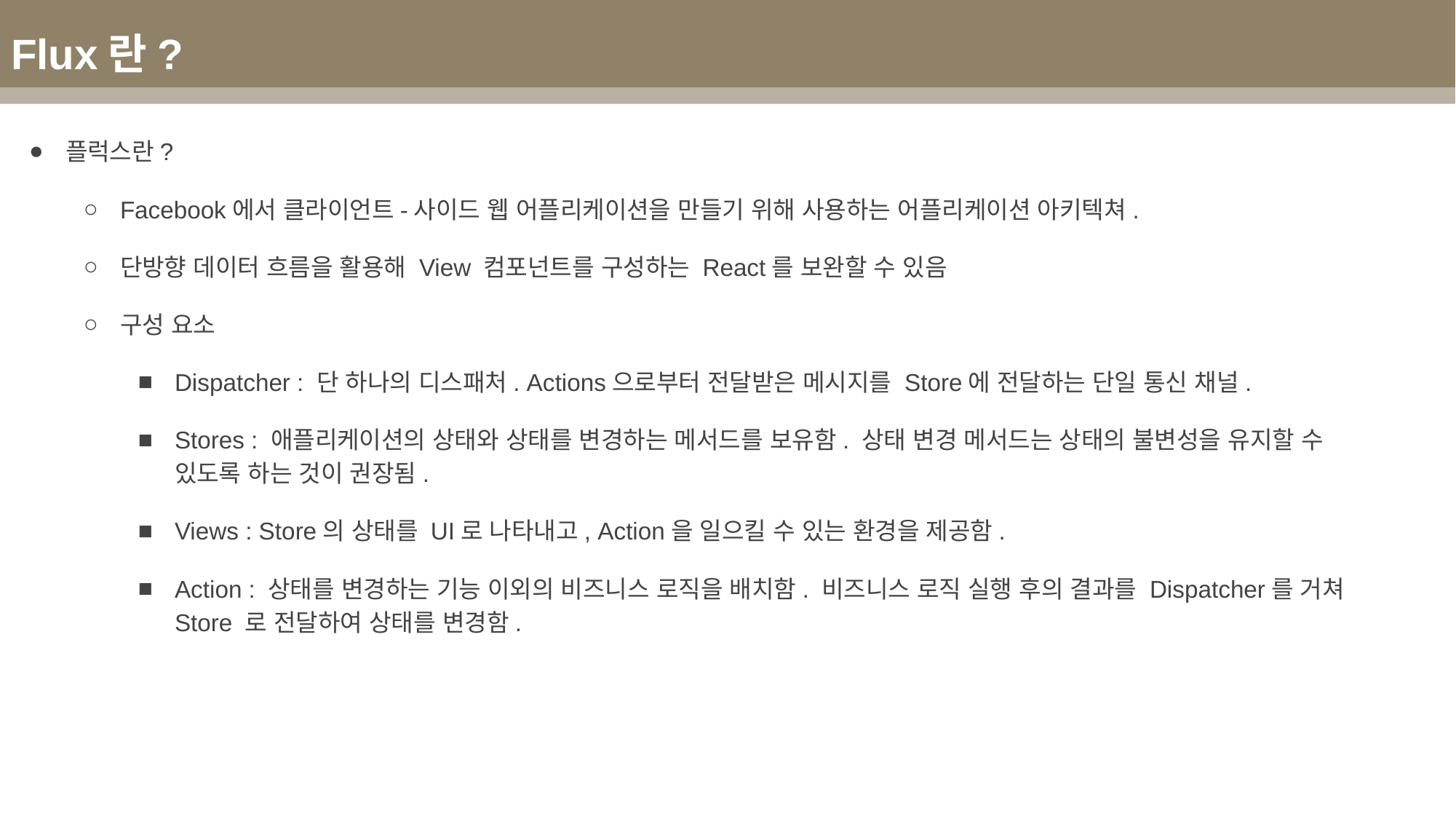

Flux란?
플럭스란?
Facebook에서 클라이언트-사이드 웹 어플리케이션을 만들기 위해 사용하는 어플리케이션 아키텍쳐.
단방향 데이터 흐름을 활용해 View 컴포넌트를 구성하는 React를 보완할 수 있음
구성 요소
Dispatcher : 단 하나의 디스패처. Actions으로부터 전달받은 메시지를 Store에 전달하는 단일 통신 채널.
Stores : 애플리케이션의 상태와 상태를 변경하는 메서드를 보유함. 상태 변경 메서드는 상태의 불변성을 유지할 수 있도록 하는 것이 권장됨.
Views : Store의 상태를 UI로 나타내고, Action을 일으킬 수 있는 환경을 제공함.
Action : 상태를 변경하는 기능 이외의 비즈니스 로직을 배치함. 비즈니스 로직 실행 후의 결과를 Dispatcher를 거쳐 Store 로 전달하여 상태를 변경함.